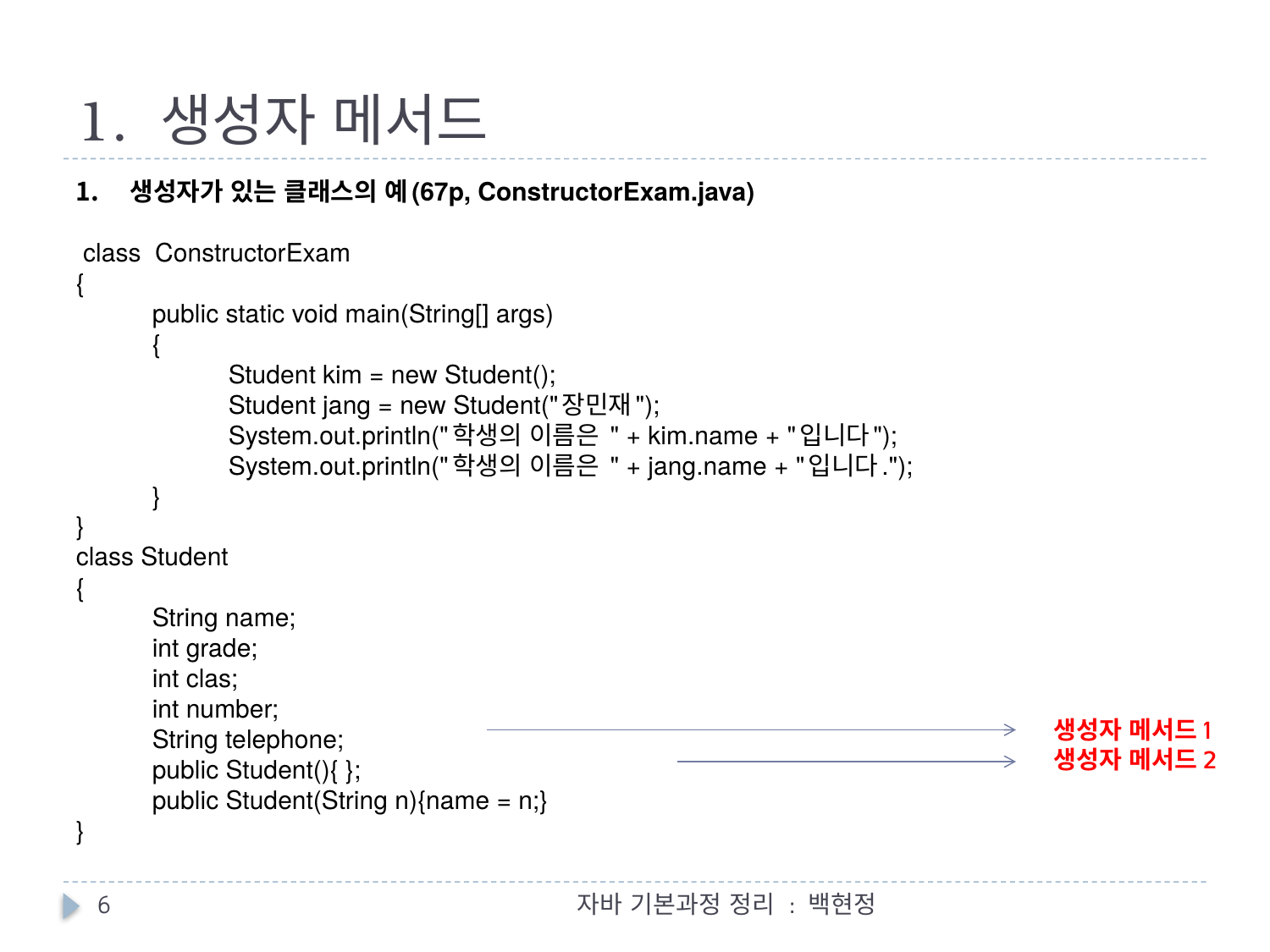

# 1. 생성자 메서드
생성자가 있는 클래스의 예(67p, ConstructorExam.java)

 class  ConstructorExam
{
	public static void main(String[] args)
	{
		Student kim = new Student();
		Student jang = new Student("장민재");
		System.out.println("학생의 이름은 " + kim.name + "입니다");
		System.out.println("학생의 이름은 " + jang.name + "입니다.");
	}
}
class Student
{
	String name;
	int grade;
	int clas;
	int number;
	String telephone;
	public Student(){ };
	public Student(String n){name = n;}
}
생성자 메서드1
생성자 메서드2
6
자바 기본과정 정리 : 백현정